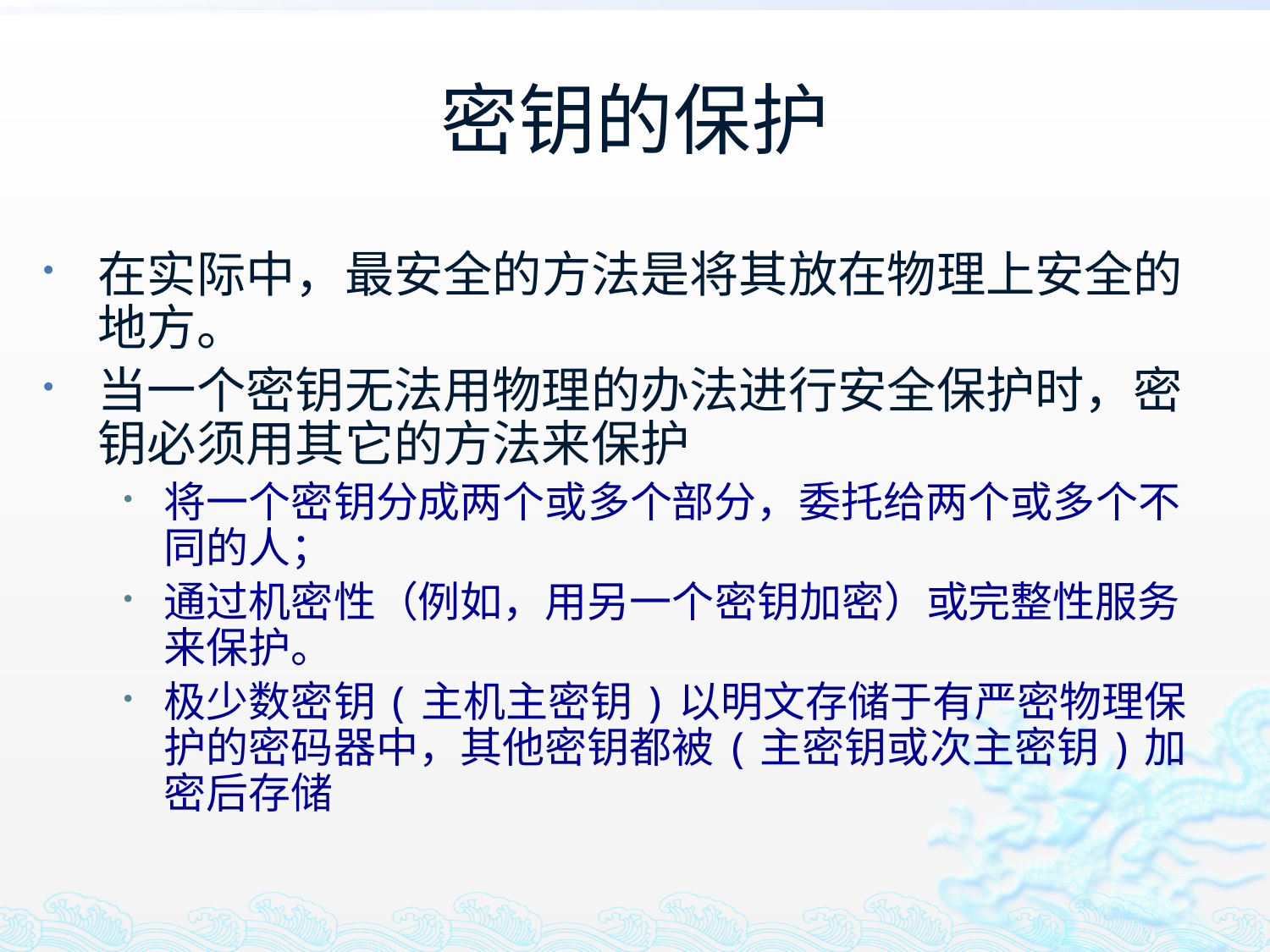

# 密钥的保护
在实际中，最安全的方法是将其放在物理上安全的地方。
当一个密钥无法用物理的办法进行安全保护时，密钥必须用其它的方法来保护
将一个密钥分成两个或多个部分，委托给两个或多个不同的人；
通过机密性（例如，用另一个密钥加密）或完整性服务来保护。
极少数密钥(主机主密钥)以明文存储于有严密物理保护的密码器中，其他密钥都被(主密钥或次主密钥)加密后存储